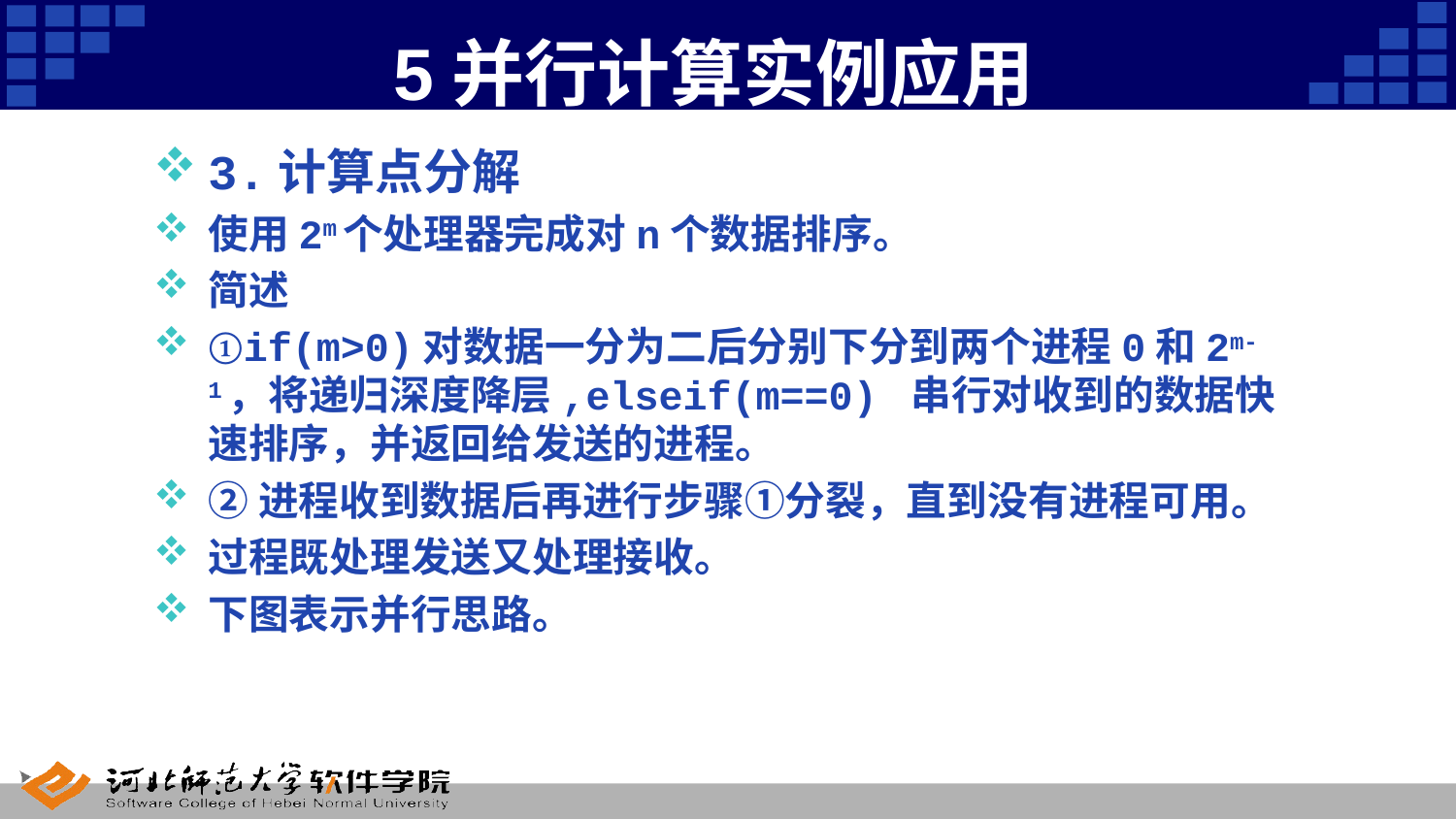

# 5并行计算实例应用
3.计算点分解
使用2m个处理器完成对n个数据排序。
简述
①if(m>0)对数据一分为二后分别下分到两个进程0和2m-1，将递归深度降层,elseif(m==0) 串行对收到的数据快速排序，并返回给发送的进程。
②进程收到数据后再进行步骤①分裂，直到没有进程可用。
过程既处理发送又处理接收。
下图表示并行思路。